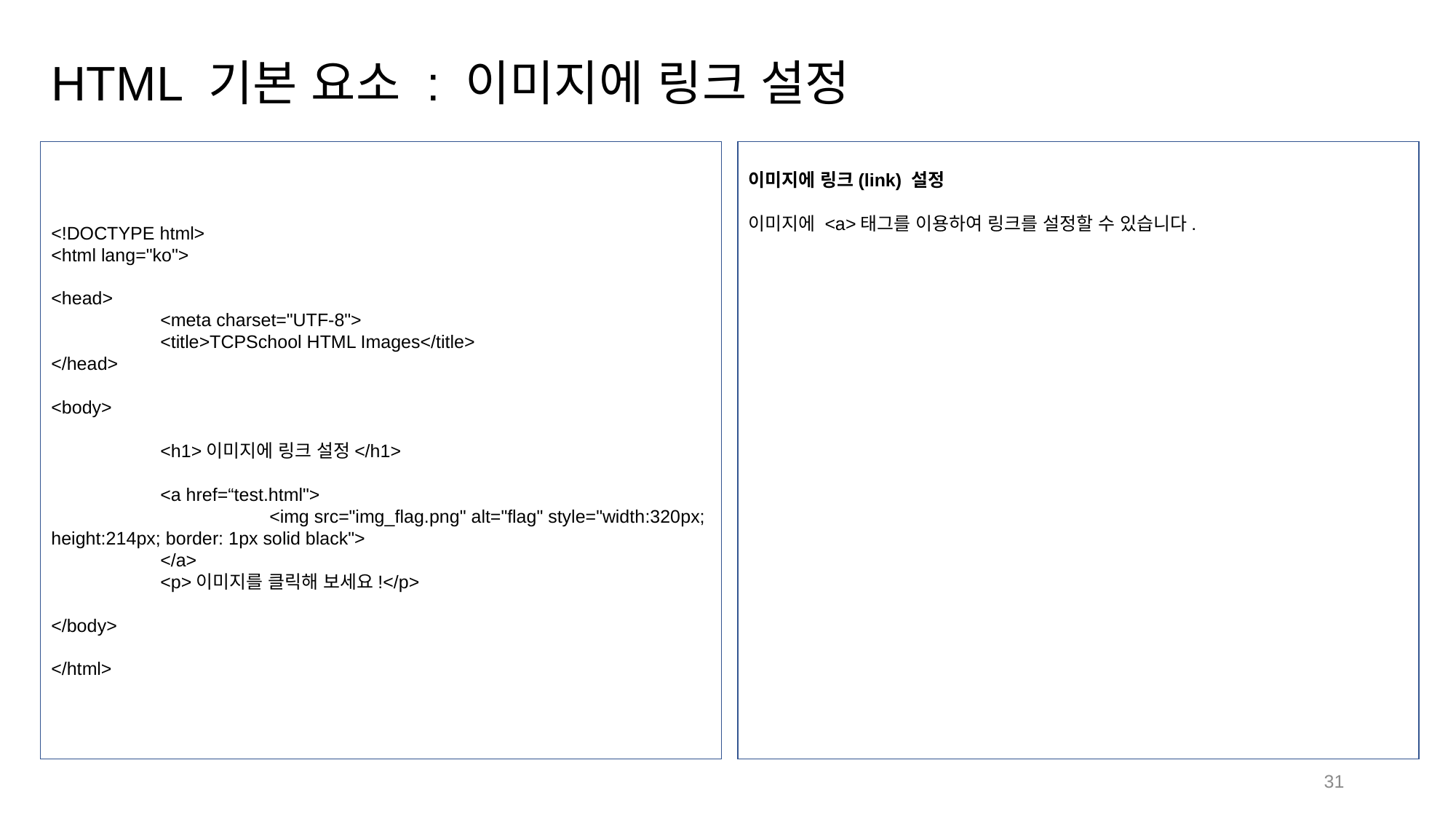

# HTML 기본 요소 : 이미지에 링크 설정
<!DOCTYPE html>
<html lang="ko">

<head>
	<meta charset="UTF-8">
	<title>TCPSchool HTML Images</title>
</head>

<body>

	<h1>이미지에 링크 설정</h1>

	<a href=“test.html">
		<img src="img_flag.png" alt="flag" style="width:320px; height:214px; border: 1px solid black">
	</a>
	<p>이미지를 클릭해 보세요!</p>

</body>

</html>

이미지에 링크(link) 설정

이미지에 <a>태그를 이용하여 링크를 설정할 수 있습니다.

31